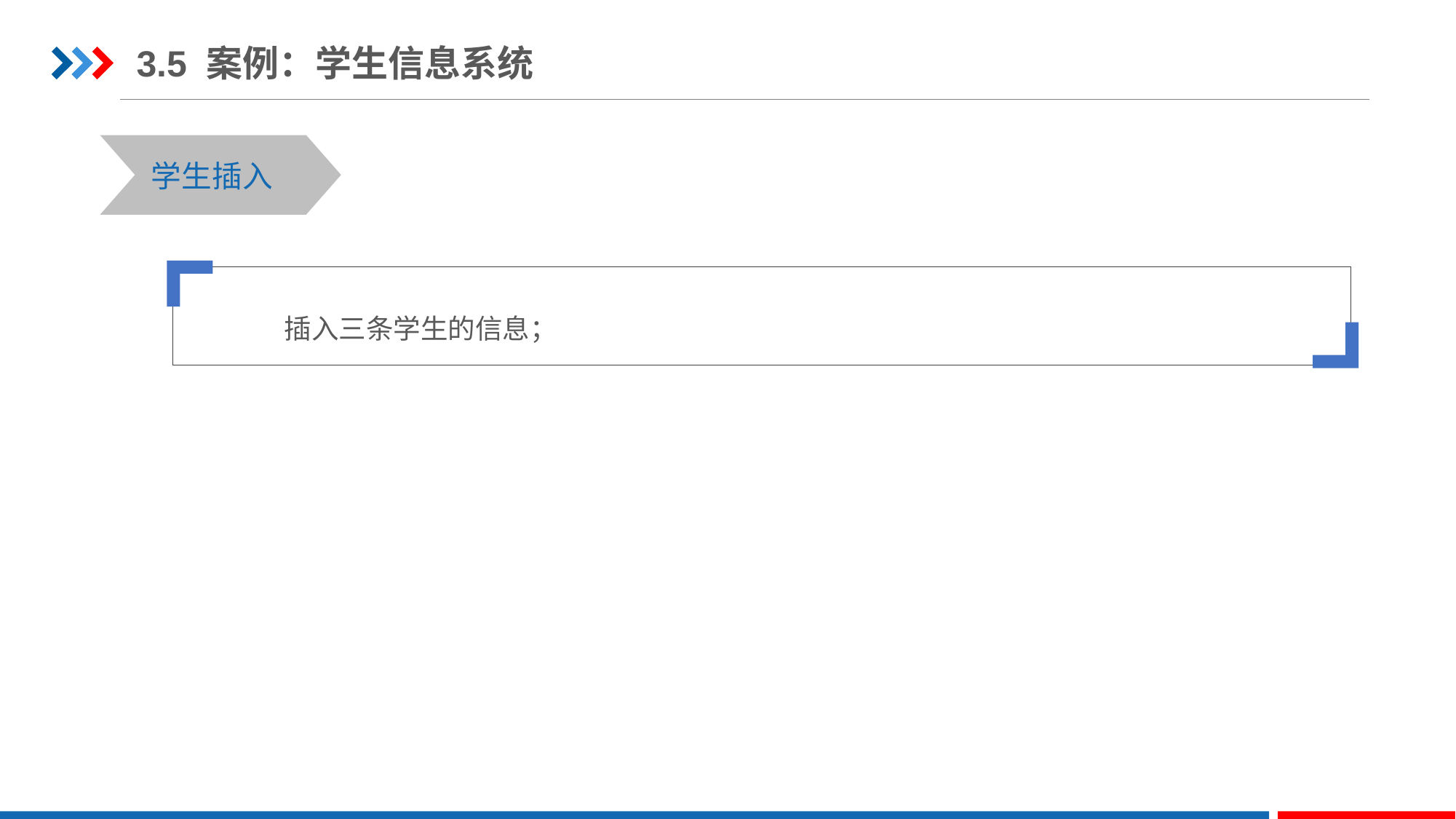

3.5 案例：学生信息系统

STEP  01
STEP  03
学生插入

        插入三条学生的信息；